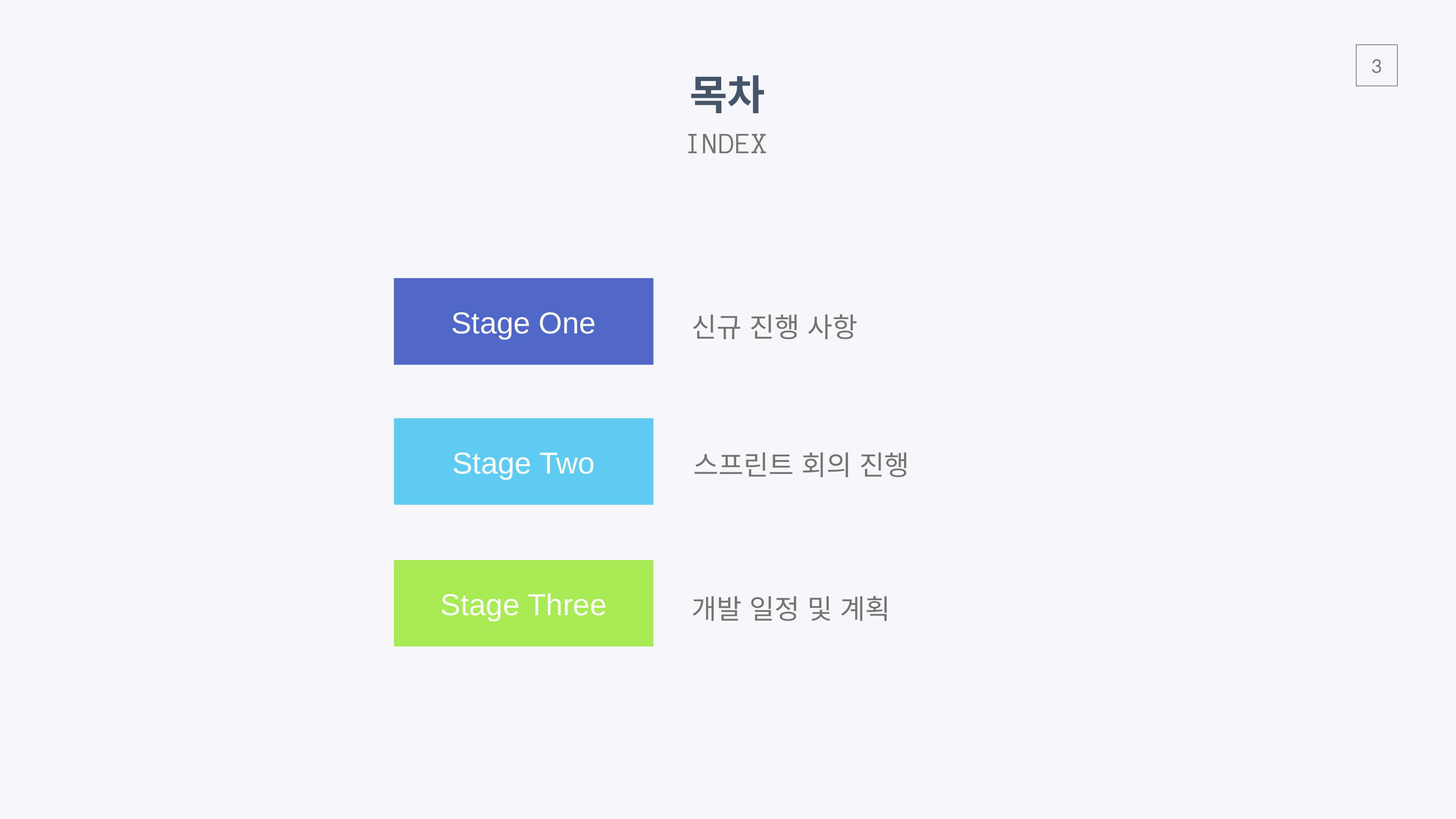

목차
INDEX
Stage One
신규 진행 사항
Stage Two
스프린트 회의 진행
Stage Three
개발 일정 및 계획